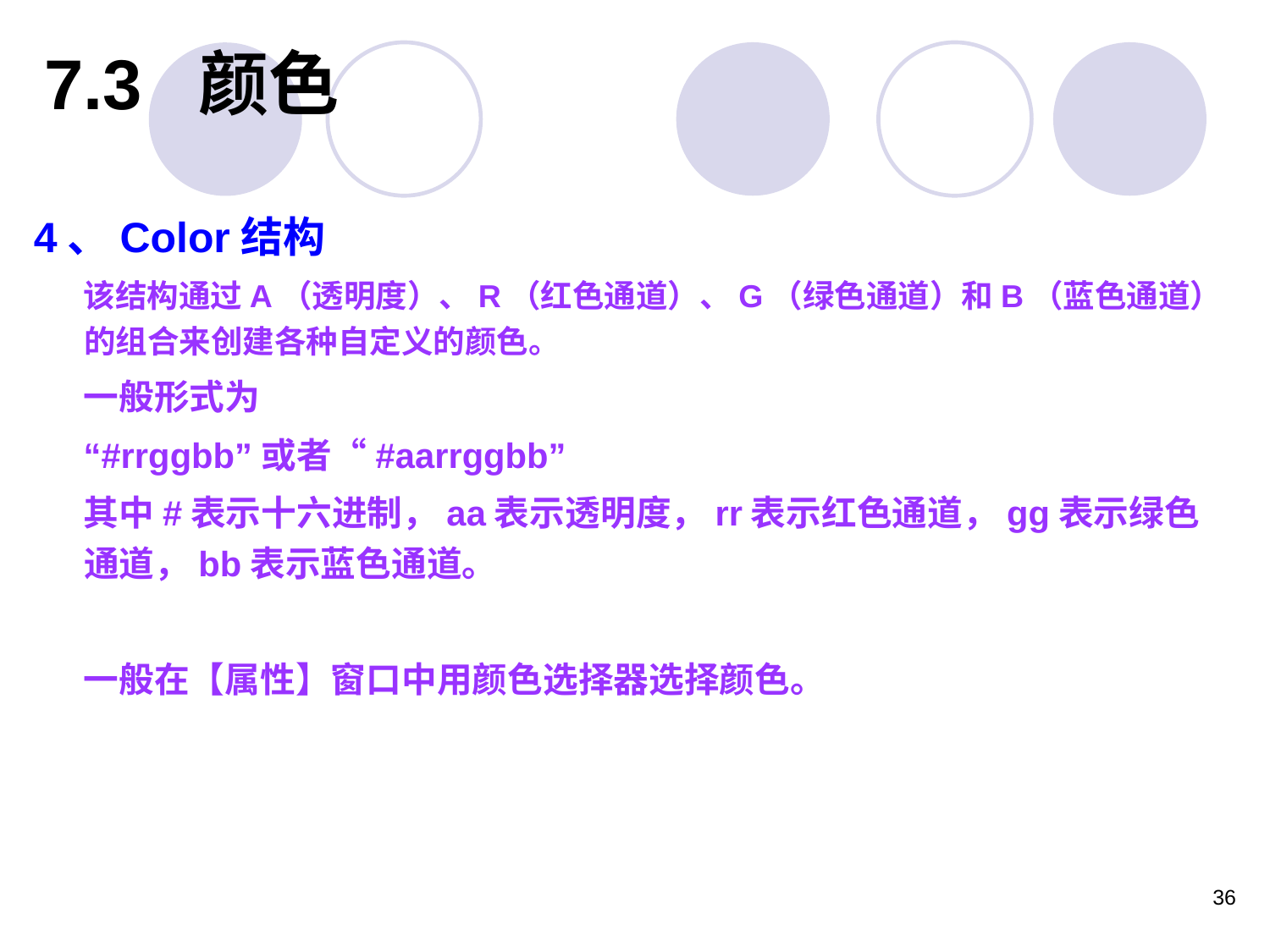

7.3  颜色

4、Color结构
该结构通过A（透明度）、R（红色通道）、G（绿色通道）和B（蓝色通道）的组合来创建各种自定义的颜色。
一般形式为
“#rrggbb”或者“#aarrggbb”
其中#表示十六进制，aa表示透明度，rr表示红色通道，gg表示绿色通道，bb表示蓝色通道。

一般在【属性】窗口中用颜色选择器选择颜色。
36